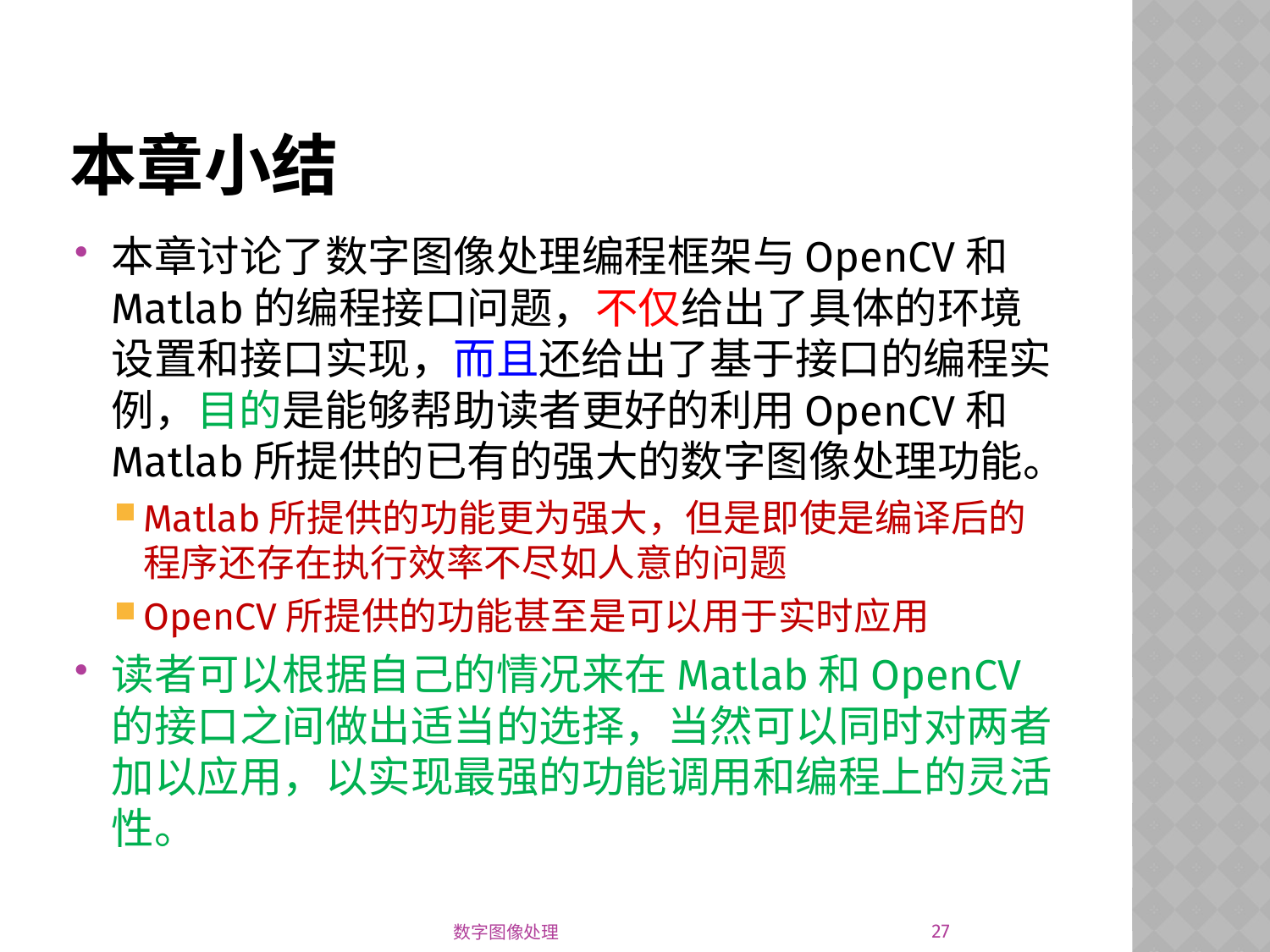

# 本章小结
本章讨论了数字图像处理编程框架与OpenCV和Matlab的编程接口问题，不仅给出了具体的环境设置和接口实现，而且还给出了基于接口的编程实例，目的是能够帮助读者更好的利用OpenCV和Matlab所提供的已有的强大的数字图像处理功能。
Matlab所提供的功能更为强大，但是即使是编译后的程序还存在执行效率不尽如人意的问题
OpenCV所提供的功能甚至是可以用于实时应用
读者可以根据自己的情况来在Matlab和OpenCV的接口之间做出适当的选择，当然可以同时对两者加以应用，以实现最强的功能调用和编程上的灵活性。
27
数字图像处理